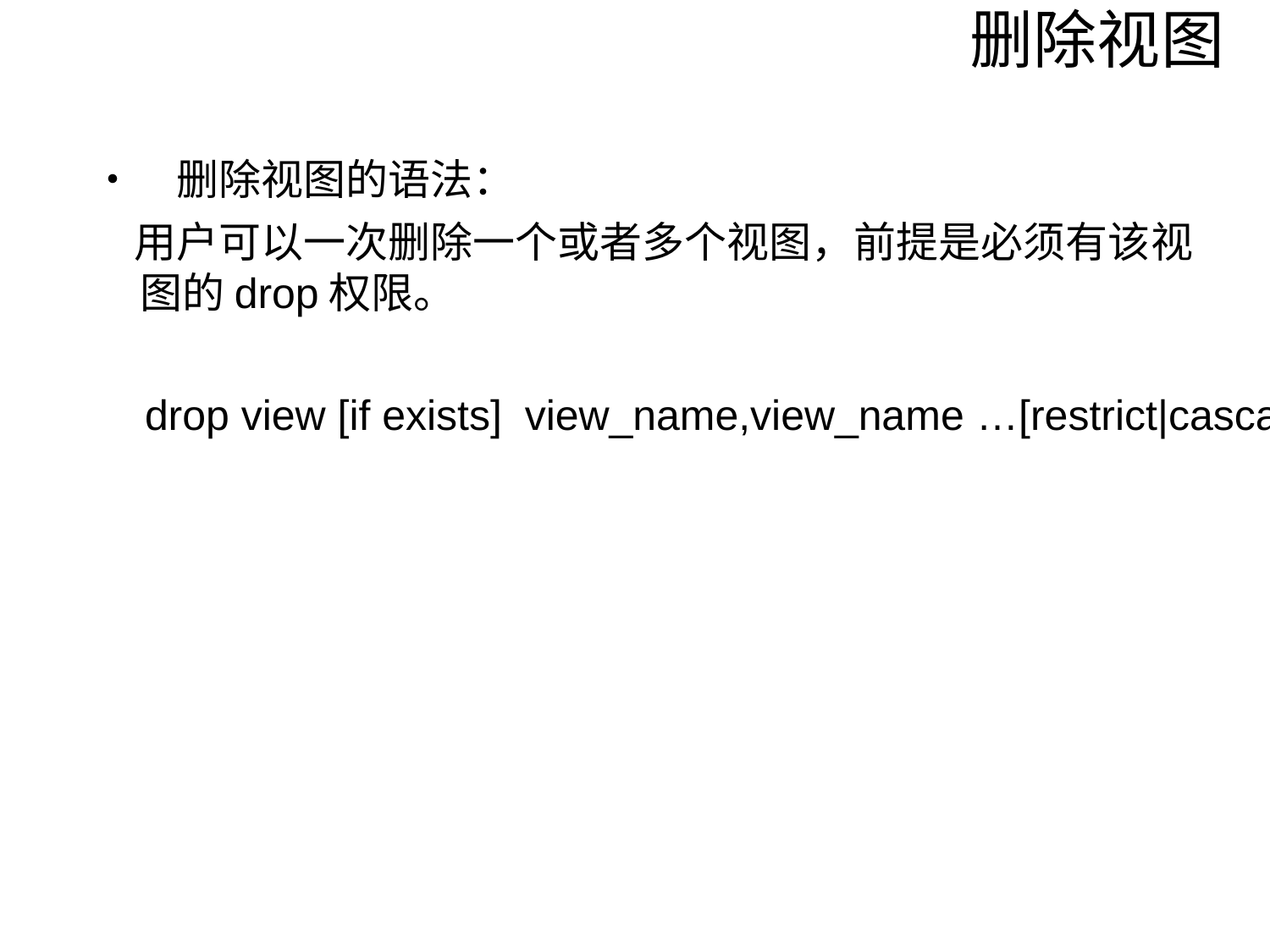

删除视图
• 删除视图的语法：
用户可以一次删除一个或者多个视图，前提是必须有该视
图的drop权限。
drop view [if exists] view_name,view_name …[restrict|cascade]